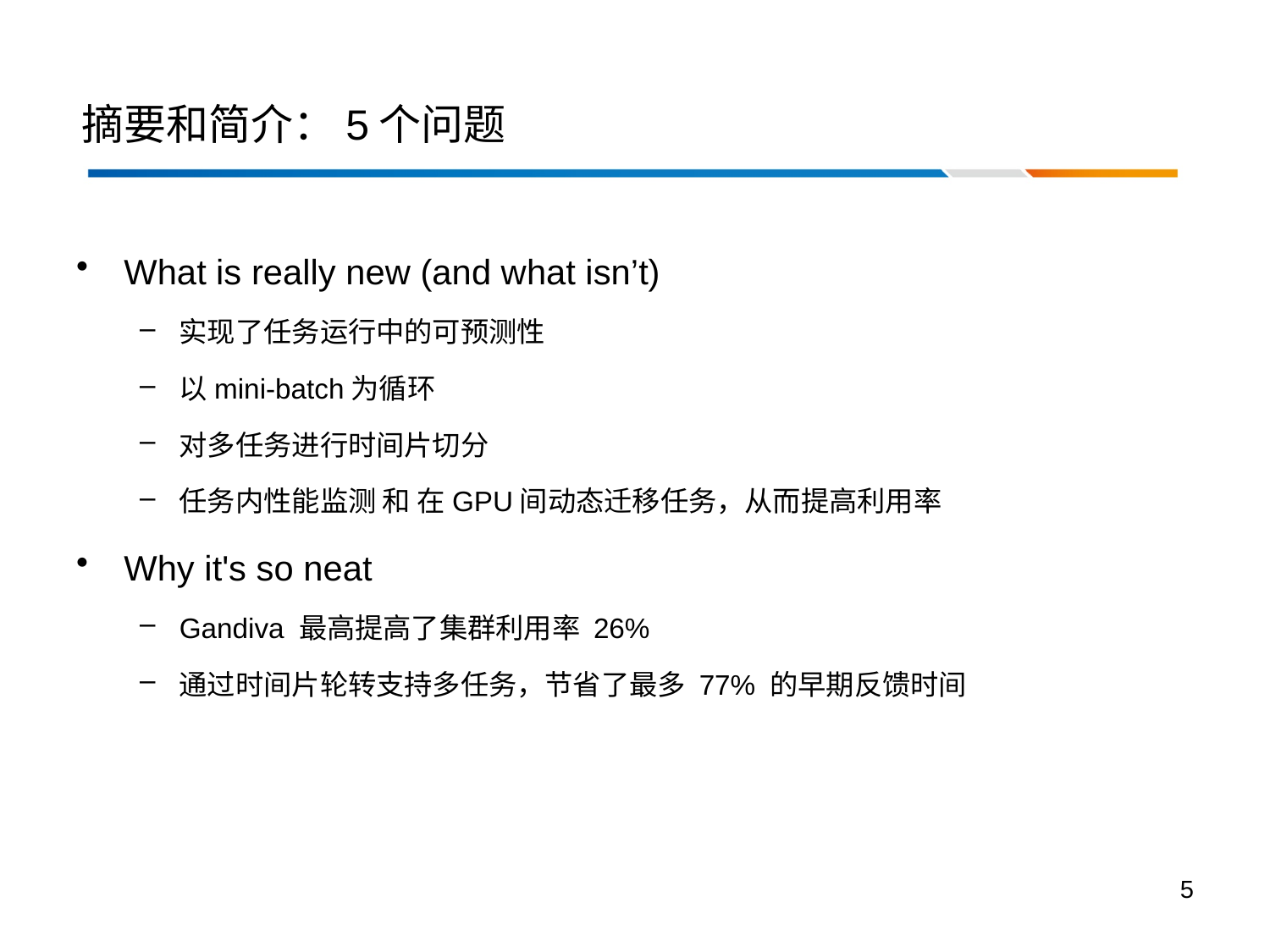

# 摘要和简介：5个问题
What is really new (and what isn’t)
实现了任务运行中的可预测性
以mini-batch为循环
对多任务进行时间片切分
任务内性能监测 和 在GPU间动态迁移任务，从而提高利用率
Why it's so neat
Gandiva 最高提高了集群利用率 26%
通过时间片轮转支持多任务，节省了最多 77% 的早期反馈时间
5